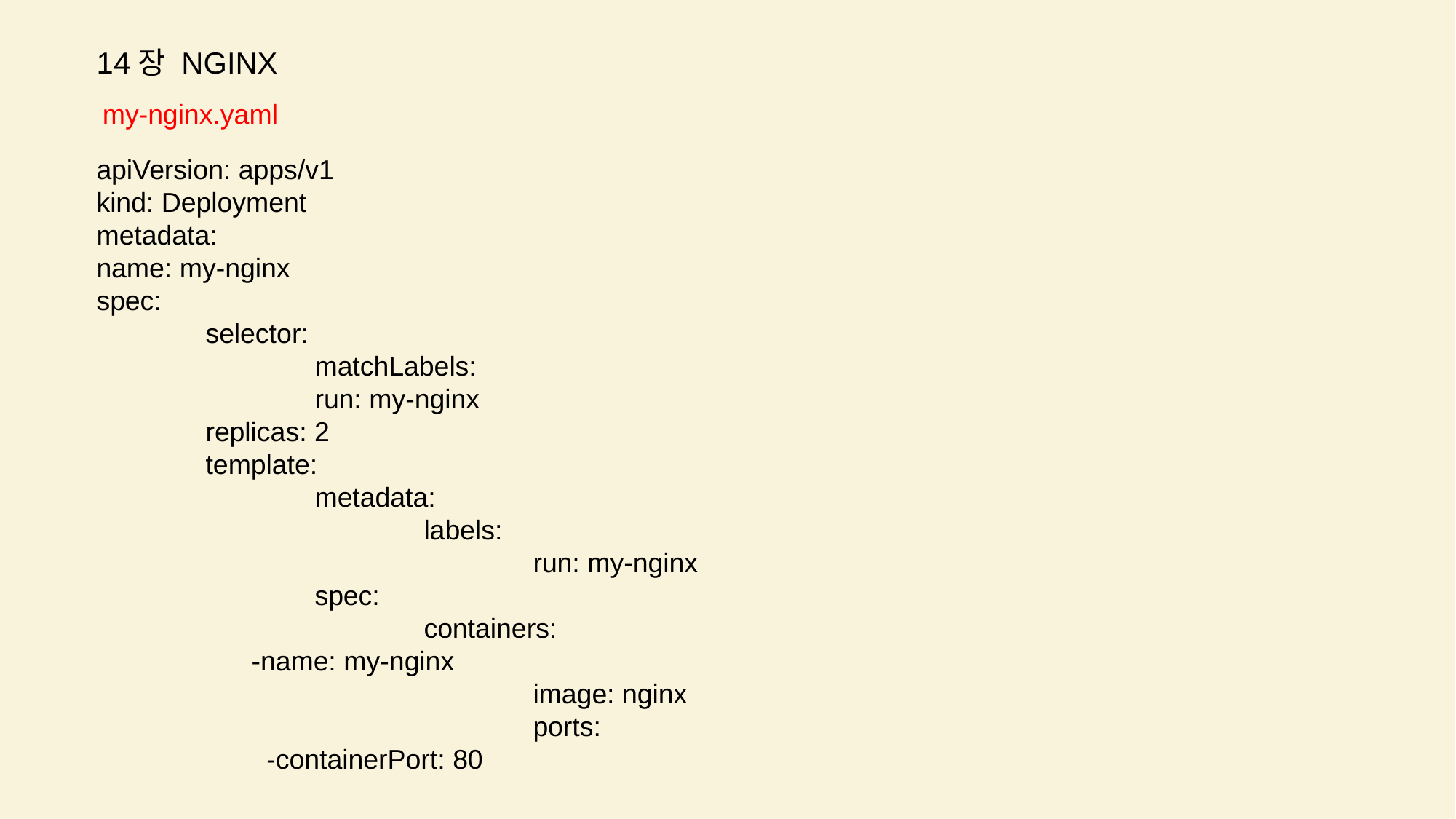

14장 NGINX
my-nginx.yaml
apiVersion: apps/v1
kind: Deployment
metadata:
name: my-nginx
spec:
	selector:
		matchLabels:
		run: my-nginx
	replicas: 2
	template:
		metadata:
			labels:
				run: my-nginx
		spec:
			containers:
	      -name: my-nginx
				image: nginx
				ports:
	        -containerPort: 80